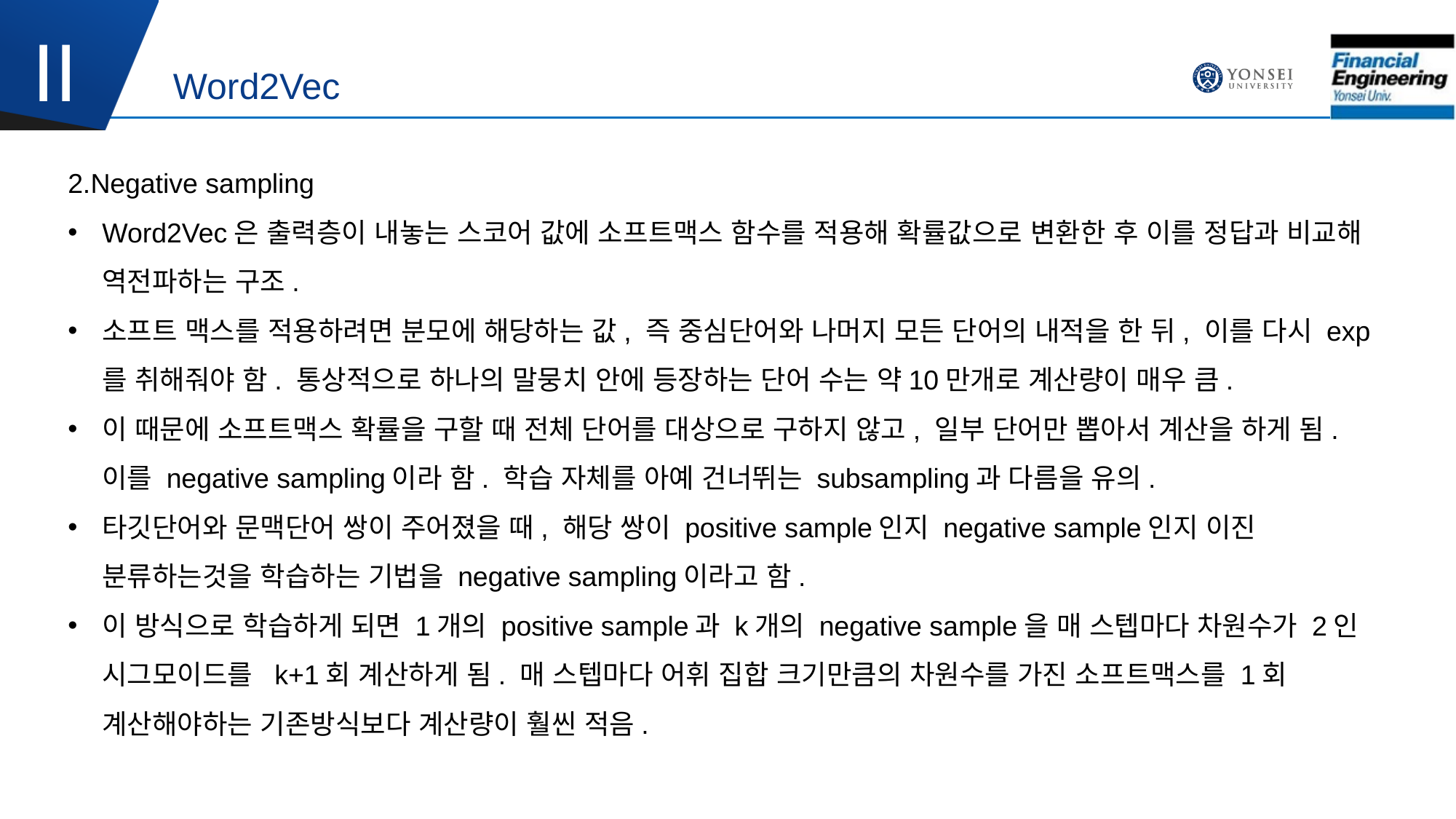

II
Word2Vec
2.Negative sampling
Word2Vec은 출력층이 내놓는 스코어 값에 소프트맥스 함수를 적용해 확률값으로 변환한 후 이를 정답과 비교해 역전파하는 구조.
소프트 맥스를 적용하려면 분모에 해당하는 값, 즉 중심단어와 나머지 모든 단어의 내적을 한 뒤, 이를 다시 exp를 취해줘야 함. 통상적으로 하나의 말뭉치 안에 등장하는 단어 수는 약10만개로 계산량이 매우 큼.
이 때문에 소프트맥스 확률을 구할 때 전체 단어를 대상으로 구하지 않고, 일부 단어만 뽑아서 계산을 하게 됨. 이를 negative sampling이라 함. 학습 자체를 아예 건너뛰는 subsampling과 다름을 유의.
타깃단어와 문맥단어 쌍이 주어졌을 때, 해당 쌍이 positive sample인지 negative sample인지 이진 분류하는것을 학습하는 기법을 negative sampling이라고 함.
이 방식으로 학습하게 되면 1개의 positive sample과 k개의 negative sample을 매 스텝마다 차원수가 2인 시그모이드를  k+1회 계산하게 됨. 매 스텝마다 어휘 집합 크기만큼의 차원수를 가진 소프트맥스를 1회 계산해야하는 기존방식보다 계산량이 훨씬 적음.